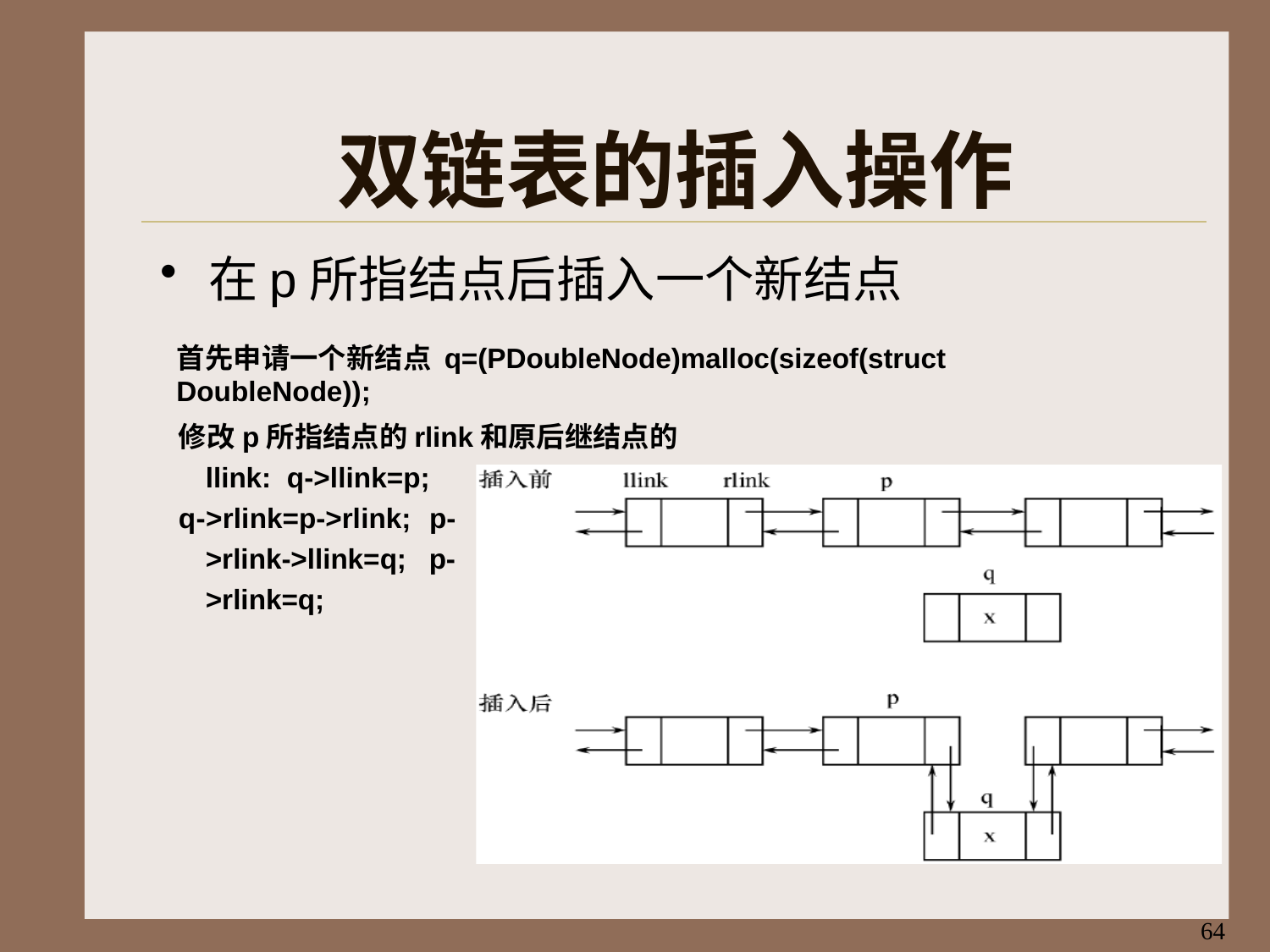

# 双链表的插入操作

在p所指结点后插入一个新结点
首先申请一个新结点 q=(PDoubleNode)malloc(sizeof(struct DoubleNode));
修改p所指结点的rlink和原后继结点的llink:  q->llink=p;
q->rlink=p->rlink;  p->rlink->llink=q;  p->rlink=q;

64